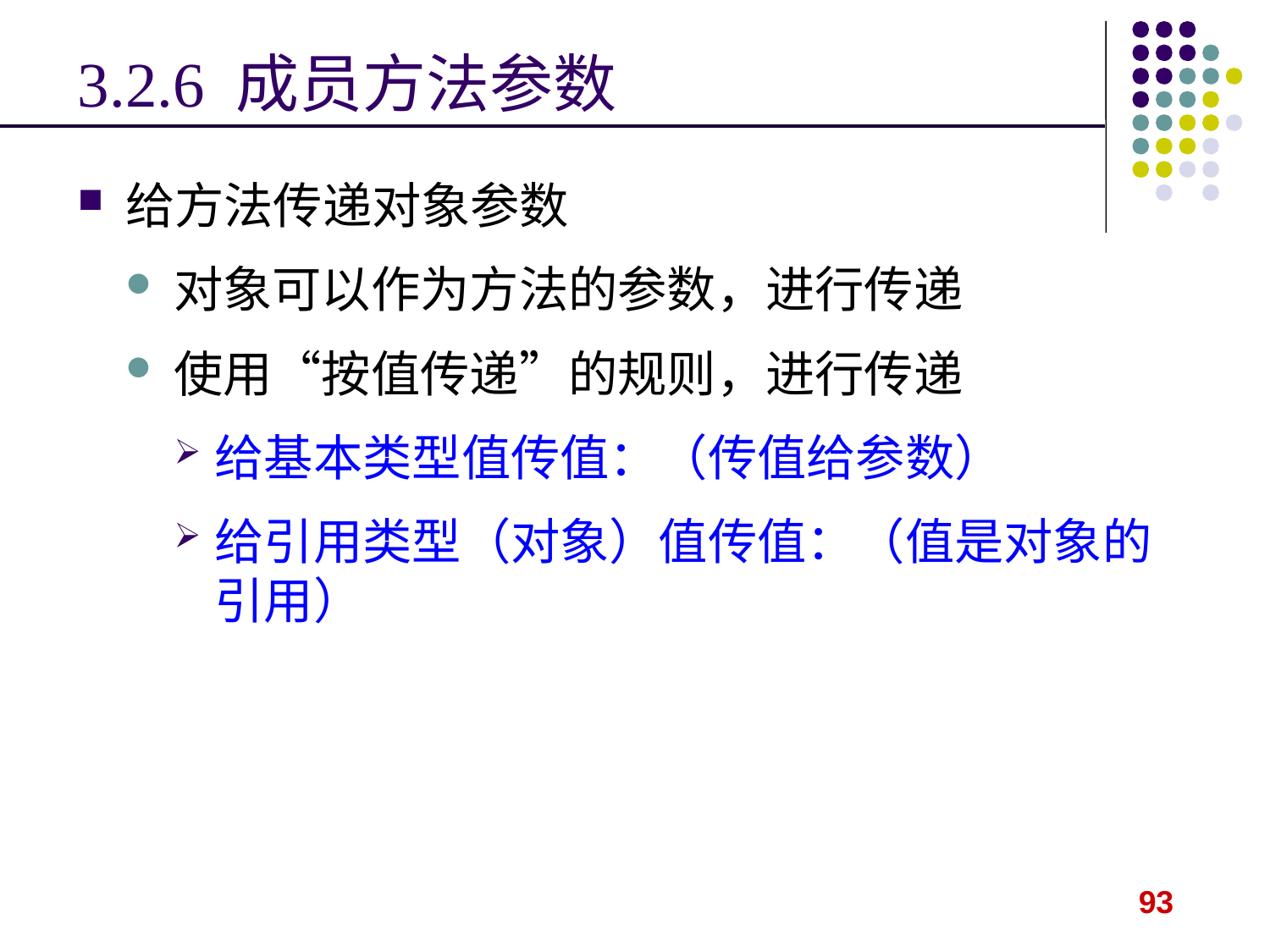

# 3.2.6 成员方法参数
给方法传递对象参数
对象可以作为方法的参数，进行传递
使用“按值传递”的规则，进行传递
给基本类型值传值：（传值给参数）
给引用类型（对象）值传值：（值是对象的引用）